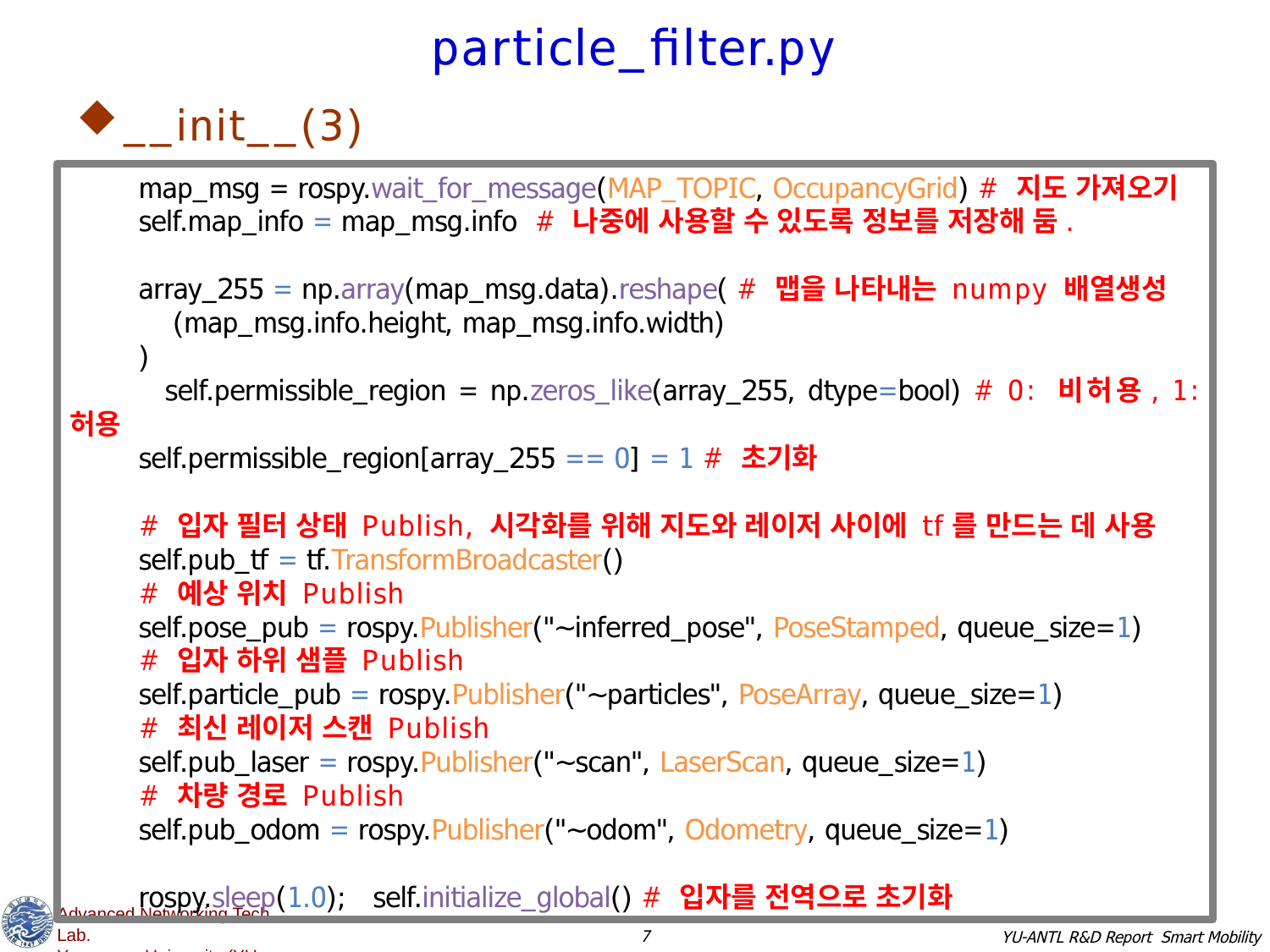

# particle_filter.py
__init__(3)
        map_msg = rospy.wait_for_message(MAP_TOPIC, OccupancyGrid) # 지도 가져오기
        self.map_info = map_msg.info  # 나중에 사용할 수 있도록 정보를 저장해 둠.

        array_255 = np.array(map_msg.data).reshape( # 맵을 나타내는 numpy 배열생성
            (map_msg.info.height, map_msg.info.width)
        )
        self.permissible_region = np.zeros_like(array_255, dtype=bool) # 0: 비허용, 1: 허용
        self.permissible_region[array_255 == 0] = 1 # 초기화

        # 입자 필터 상태 Publish, 시각화를 위해 지도와 레이저 사이에 tf를 만드는 데 사용
        self.pub_tf = tf.TransformBroadcaster()
        # 예상 위치 Publish
        self.pose_pub = rospy.Publisher("~inferred_pose", PoseStamped, queue_size=1)
        # 입자 하위 샘플 Publish
        self.particle_pub = rospy.Publisher("~particles", PoseArray, queue_size=1)
        # 최신 레이저 스캔 Publish
        self.pub_laser = rospy.Publisher("~scan", LaserScan, queue_size=1)
        # 차량 경로 Publish
        self.pub_odom = rospy.Publisher("~odom", Odometry, queue_size=1)

        rospy.sleep(1.0);   self.initialize_global() # 입자를 전역으로 초기화